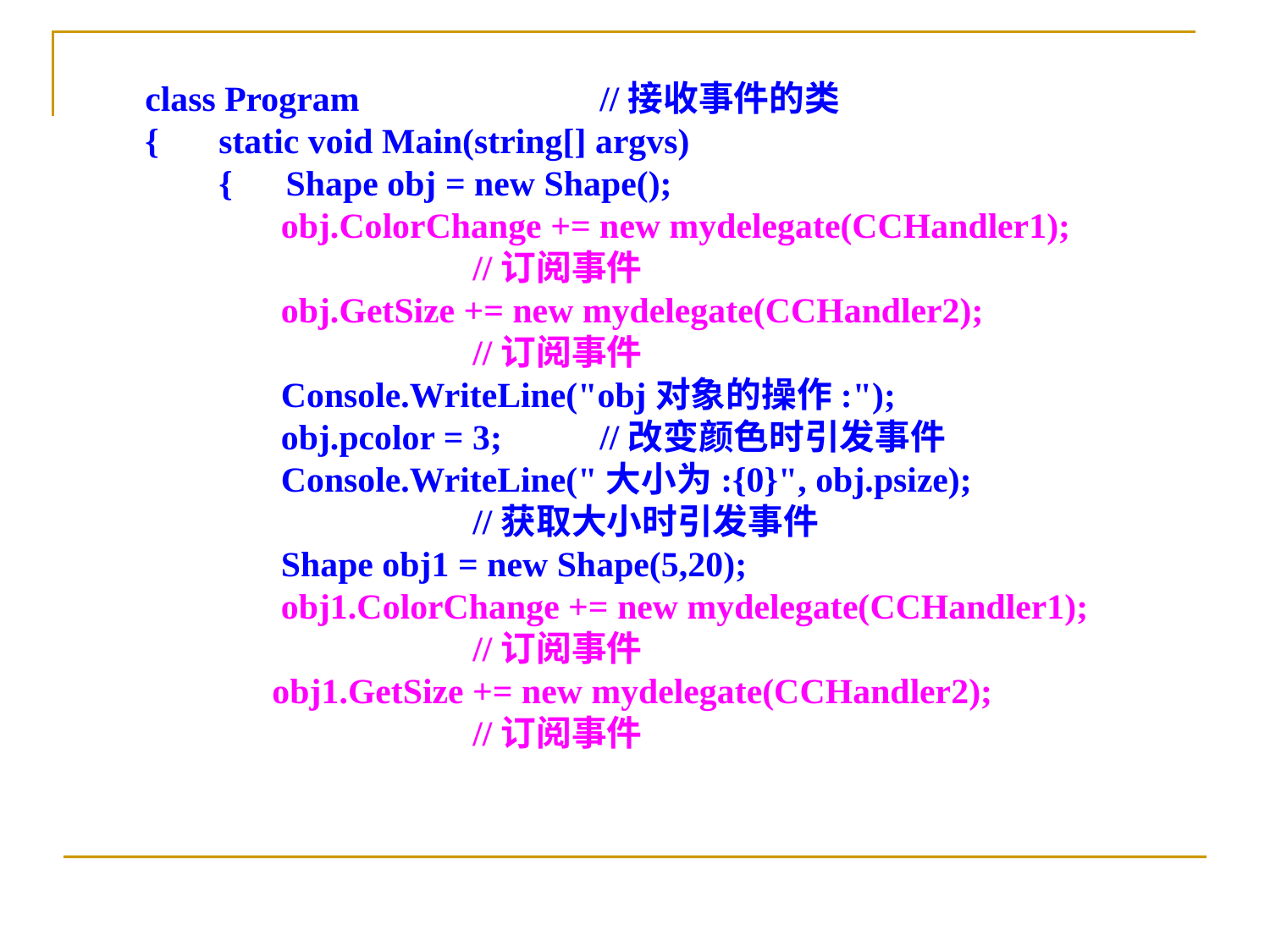

class Program		//接收事件的类
      {	static void Main(string[] argvs)
	{      Shape obj = new Shape();
	       obj.ColorChange += new mydelegate(CCHandler1);
			//订阅事件
	       obj.GetSize += new mydelegate(CCHandler2);
			//订阅事件
	       Console.WriteLine("obj对象的操作:");
	       obj.pcolor = 3;	//改变颜色时引发事件
	       Console.WriteLine("大小为:{0}", obj.psize);
			//获取大小时引发事件
	       Shape obj1 = new Shape(5,20);
	       obj1.ColorChange += new mydelegate(CCHandler1);
			//订阅事件
	      obj1.GetSize += new mydelegate(CCHandler2);
			//订阅事件